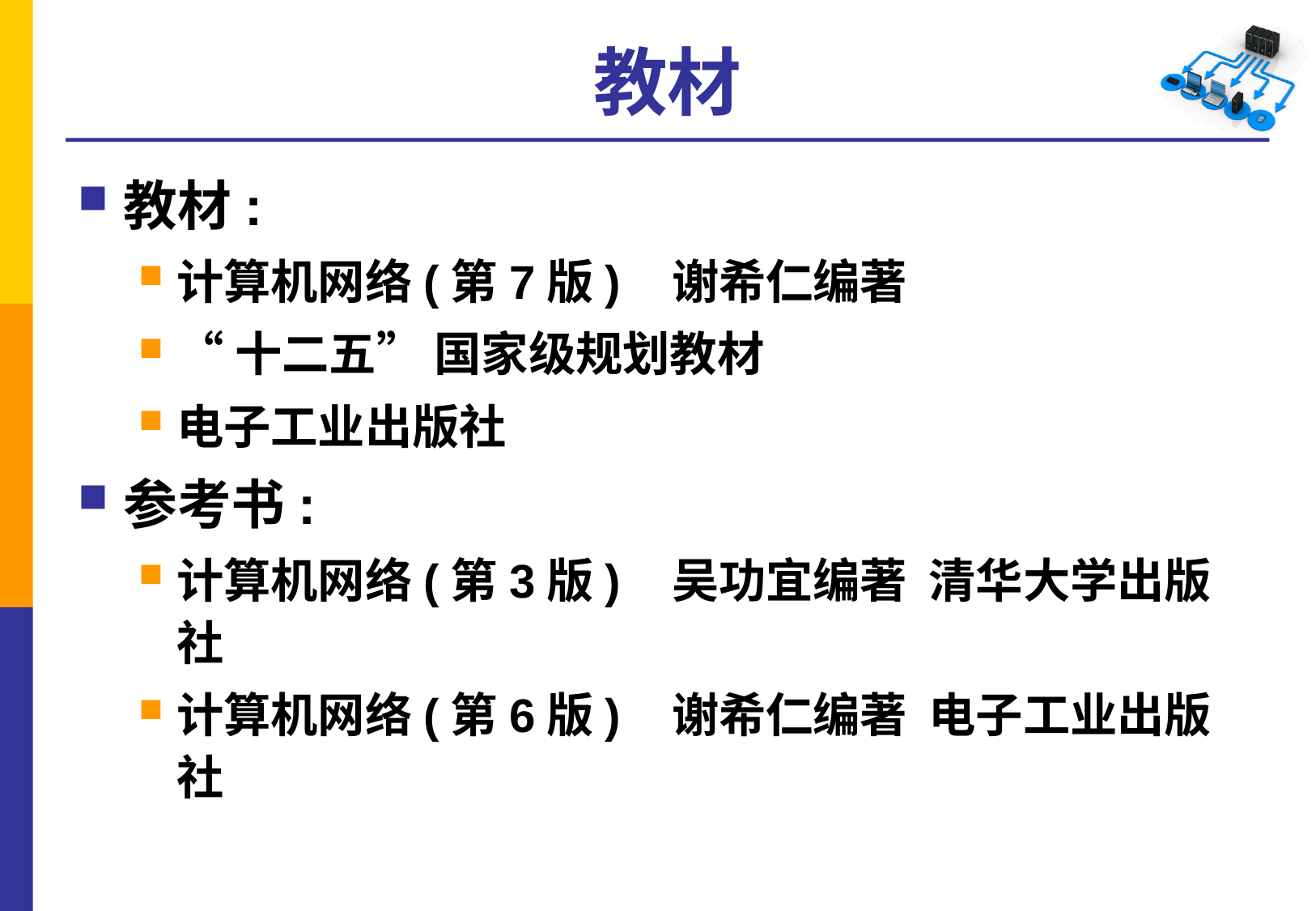

# 教材
教材:
计算机网络(第7版)   谢希仁编著
“十二五” 国家级规划教材
电子工业出版社
参考书:
计算机网络(第3版)   吴功宜编著  清华大学出版社
计算机网络(第6版)   谢希仁编著  电子工业出版社